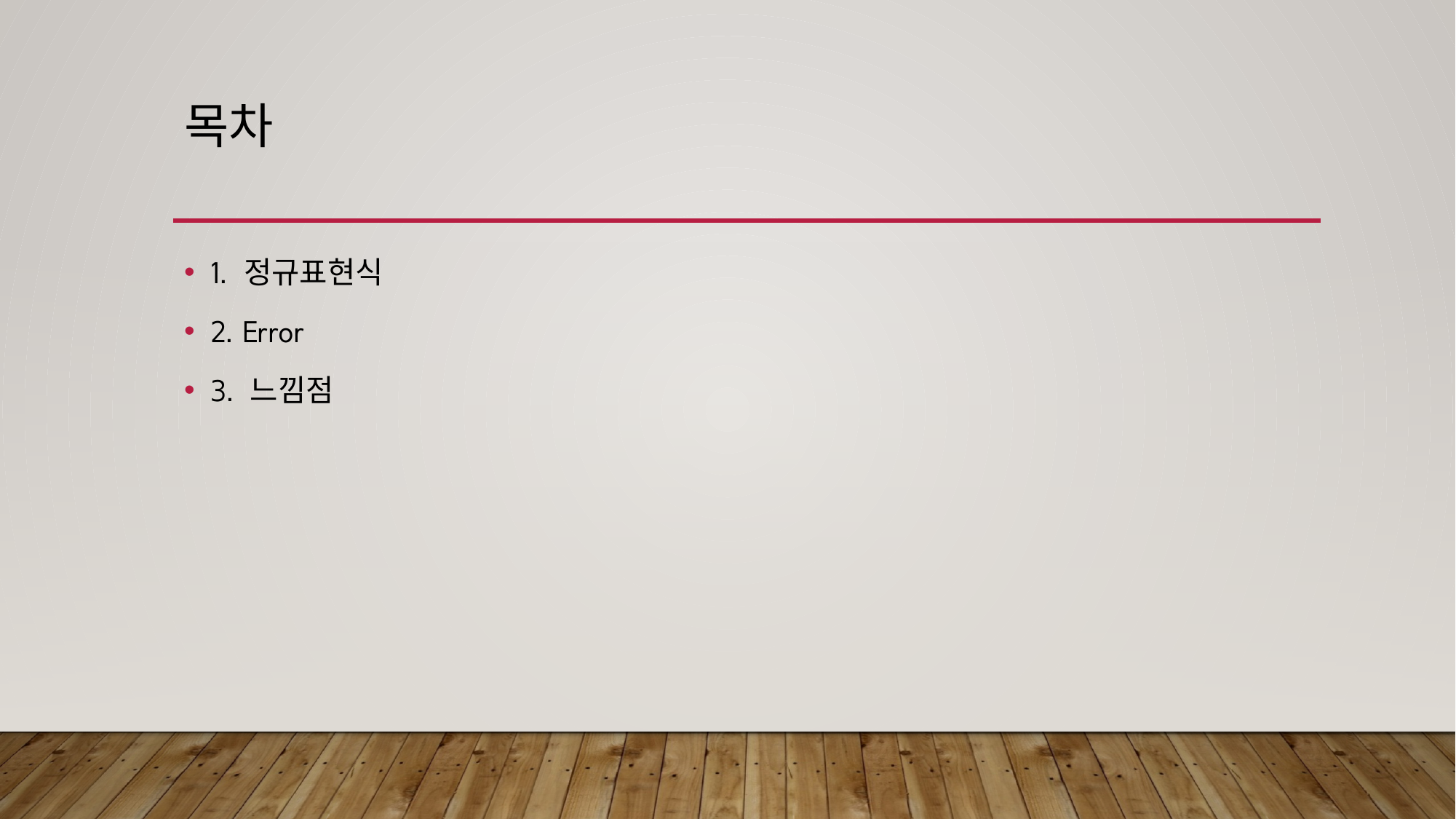

# 목차
1. 정규표현식
2. Error
3. 느낌점